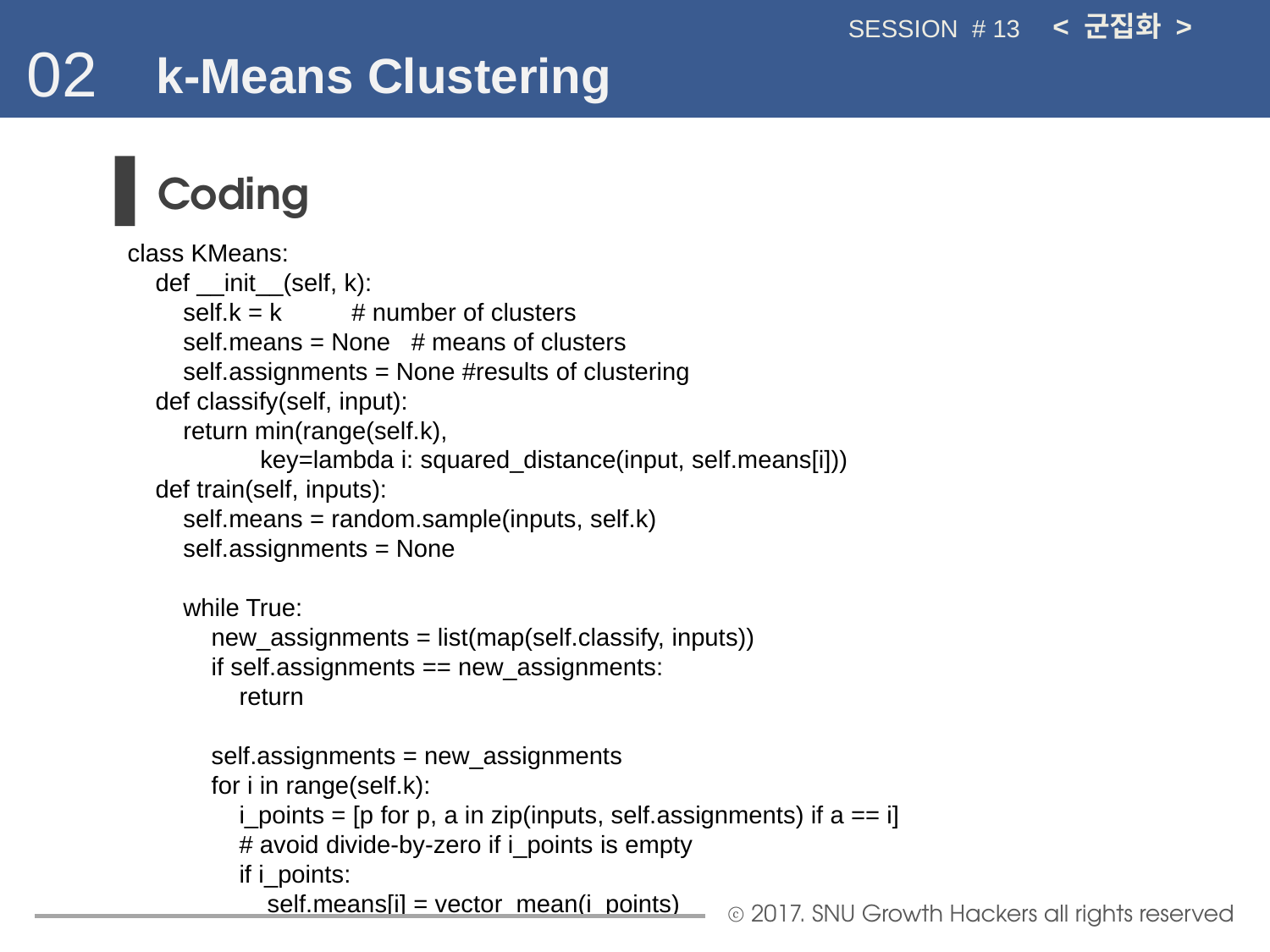

< 군집화 >
SESSION  # 13
02
k-Means Clustering

Coding
class KMeans:
    def __init__(self, k):
        self.k = k          # number of clusters
        self.means = None   # means of clusters
        self.assignments = None #results of clustering
    def classify(self, input):
        return min(range(self.k),
                   key=lambda i: squared_distance(input, self.means[i]))
    def train(self, inputs):
        self.means = random.sample(inputs, self.k)
        self.assignments = None

        while True:
            new_assignments = list(map(self.classify, inputs))
            if self.assignments == new_assignments:
                return

            self.assignments = new_assignments
            for i in range(self.k):
                i_points = [p for p, a in zip(inputs, self.assignments) if a == i]
                # avoid divide-by-zero if i_points is empty
                if i_points:
                    self.means[i] = vector_mean(i_points)
ⓒ 2017. SNU Growth Hackers all rights reserved